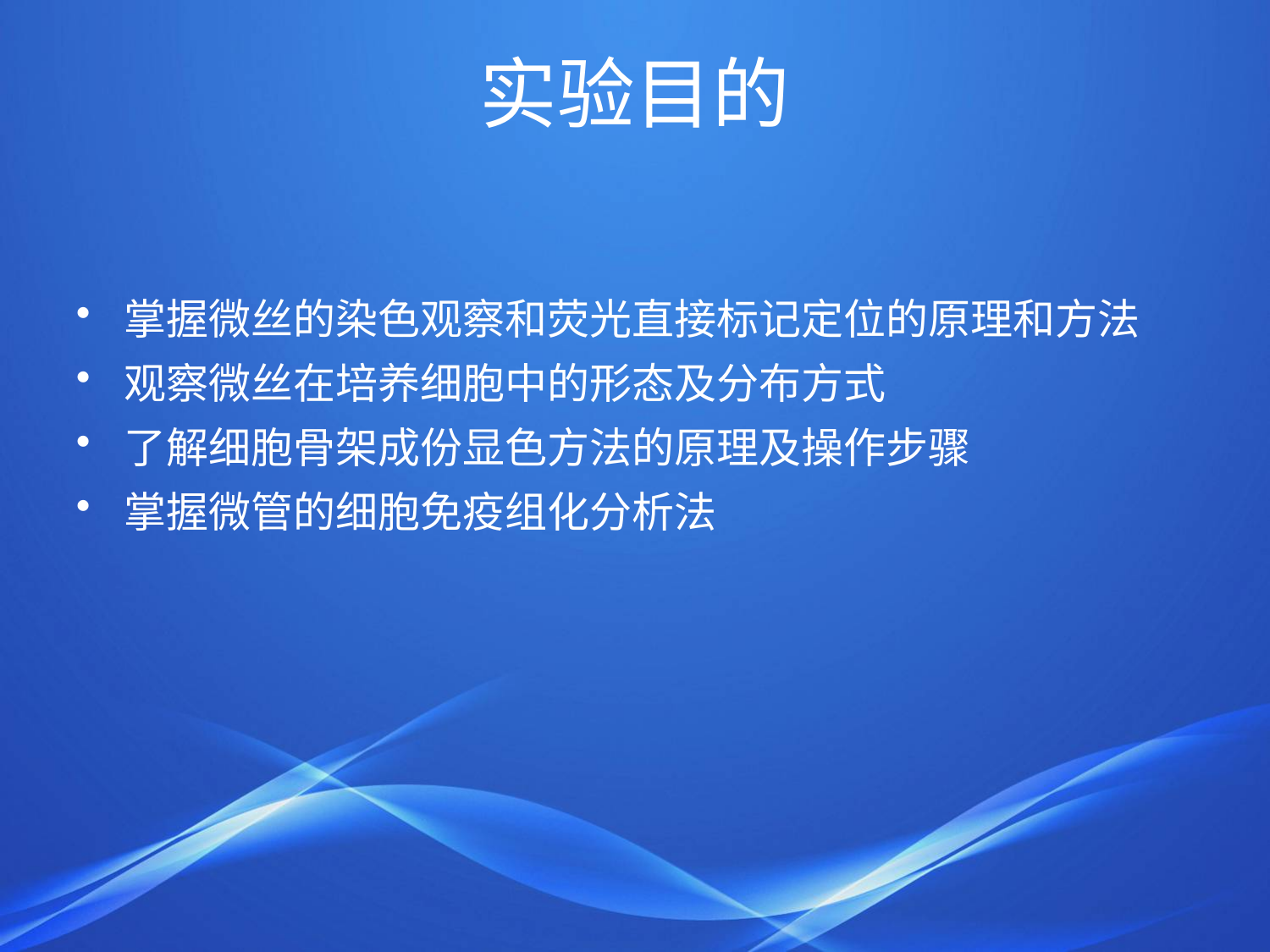

# 实验目的

掌握微丝的染色观察和荧光直接标记定位的原理和方法
观察微丝在培养细胞中的形态及分布方式
了解细胞骨架成份显色方法的原理及操作步骤
掌握微管的细胞免疫组化分析法